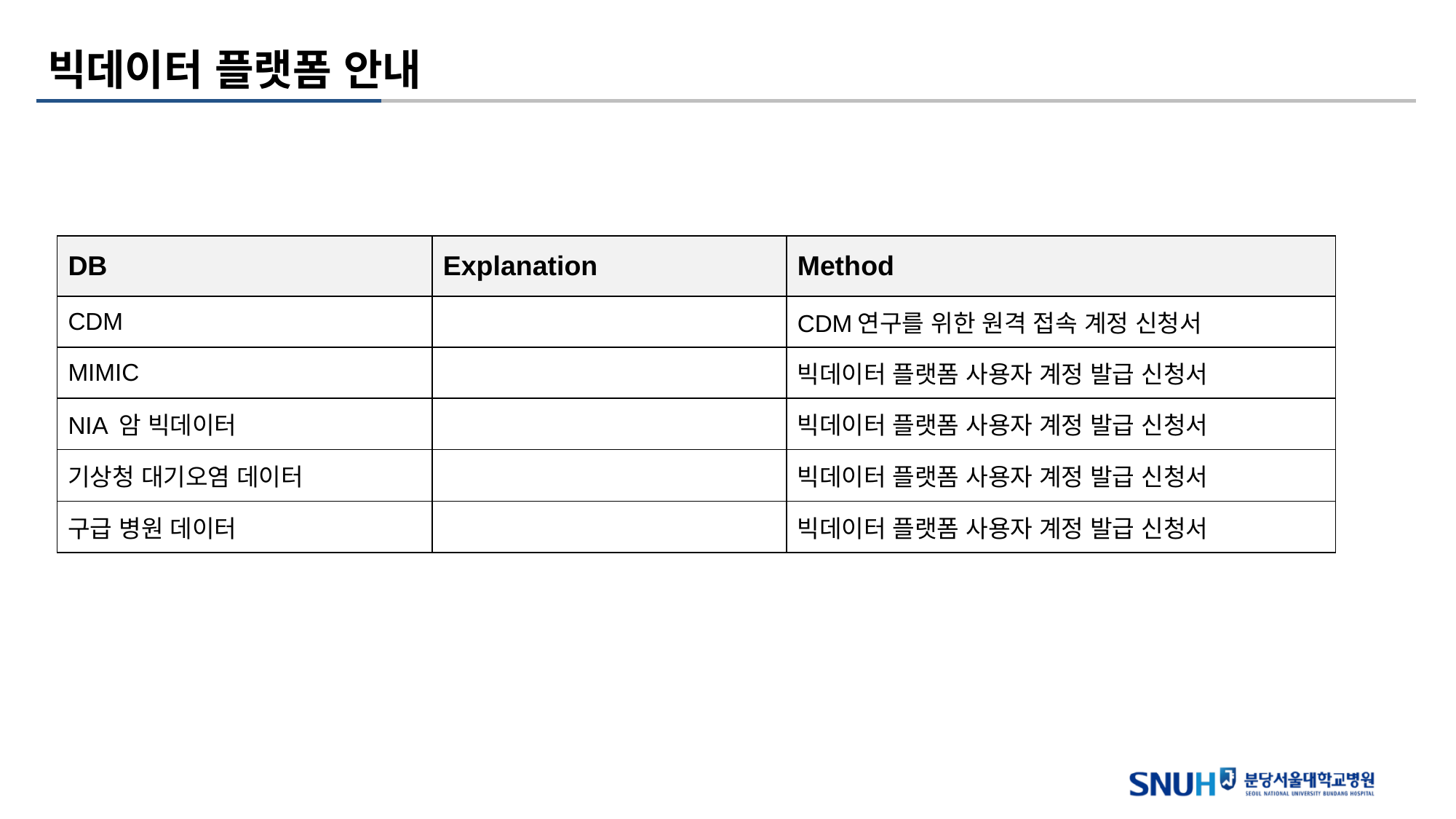

# 빅데이터 플랫폼 안내
| DB | Explanation | Method |
| --- | --- | --- |
| CDM |  | CDM연구를 위한 원격 접속 계정 신청서 |
| MIMIC |  | 빅데이터 플랫폼 사용자 계정 발급 신청서 |
| NIA 암 빅데이터 |  | 빅데이터 플랫폼 사용자 계정 발급 신청서 |
| 기상청 대기오염 데이터 |  | 빅데이터 플랫폼 사용자 계정 발급 신청서 |
| 구급 병원 데이터 |  | 빅데이터 플랫폼 사용자 계정 발급 신청서 |